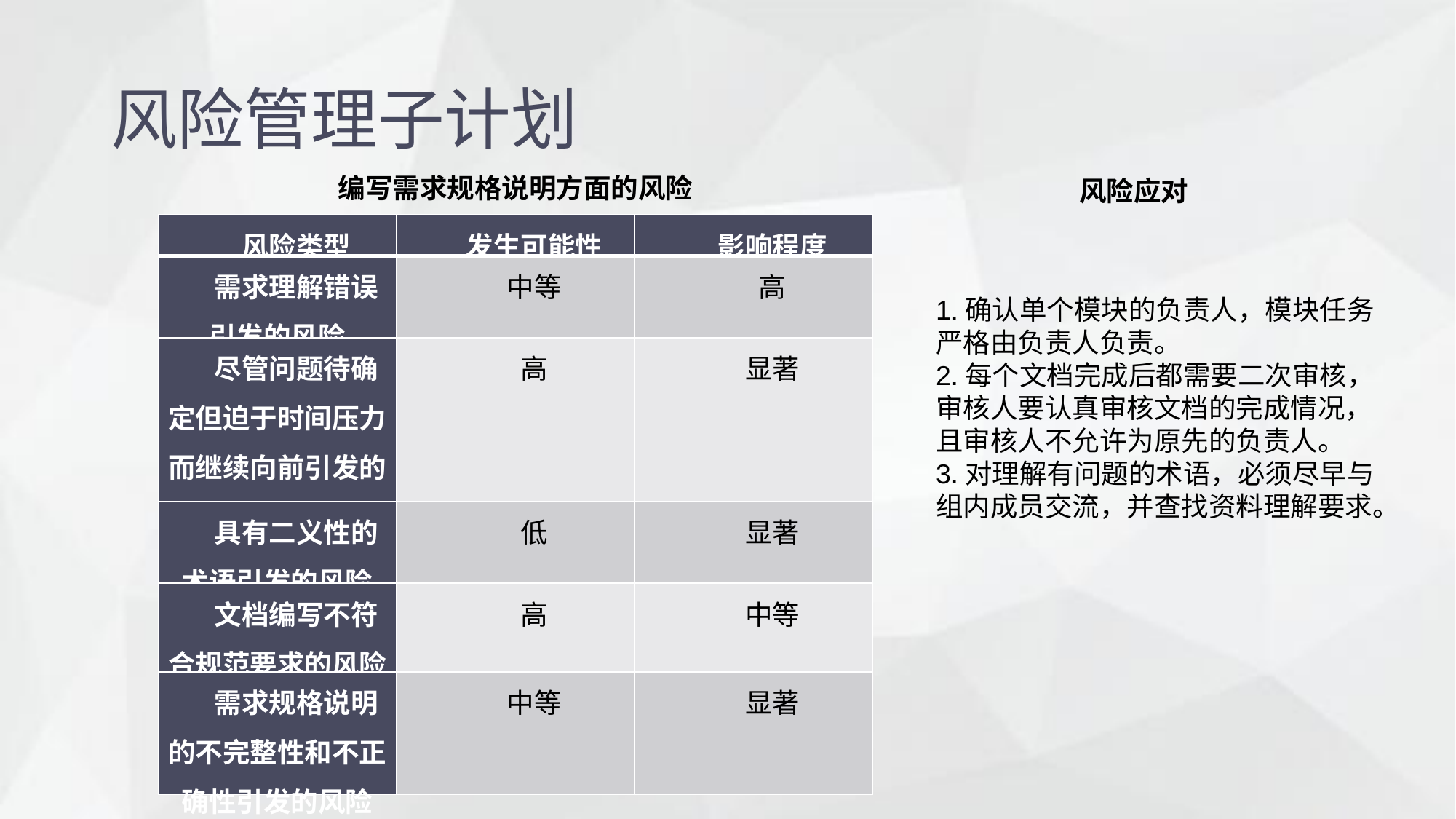

风险管理子计划
编写需求规格说明方面的风险
风险应对
| 风险类型 | 发生可能性 | 影响程度 |
| --- | --- | --- |
| 需求理解错误引发的风险 | 中等 | 高 |
| 尽管问题待确定但迫于时间压力而继续向前引发的风险 | 高 | 显著 |
| 具有二义性的术语引发的风险 | 低 | 显著 |
| 文档编写不符合规范要求的风险 | 高 | 中等 |
| 需求规格说明的不完整性和不正确性引发的风险 | 中等 | 显著 |
1.确认单个模块的负责人，模块任务严格由负责人负责。
2.每个文档完成后都需要二次审核，审核人要认真审核文档的完成情况，且审核人不允许为原先的负责人。
3.对理解有问题的术语，必须尽早与组内成员交流，并查找资料理解要求。